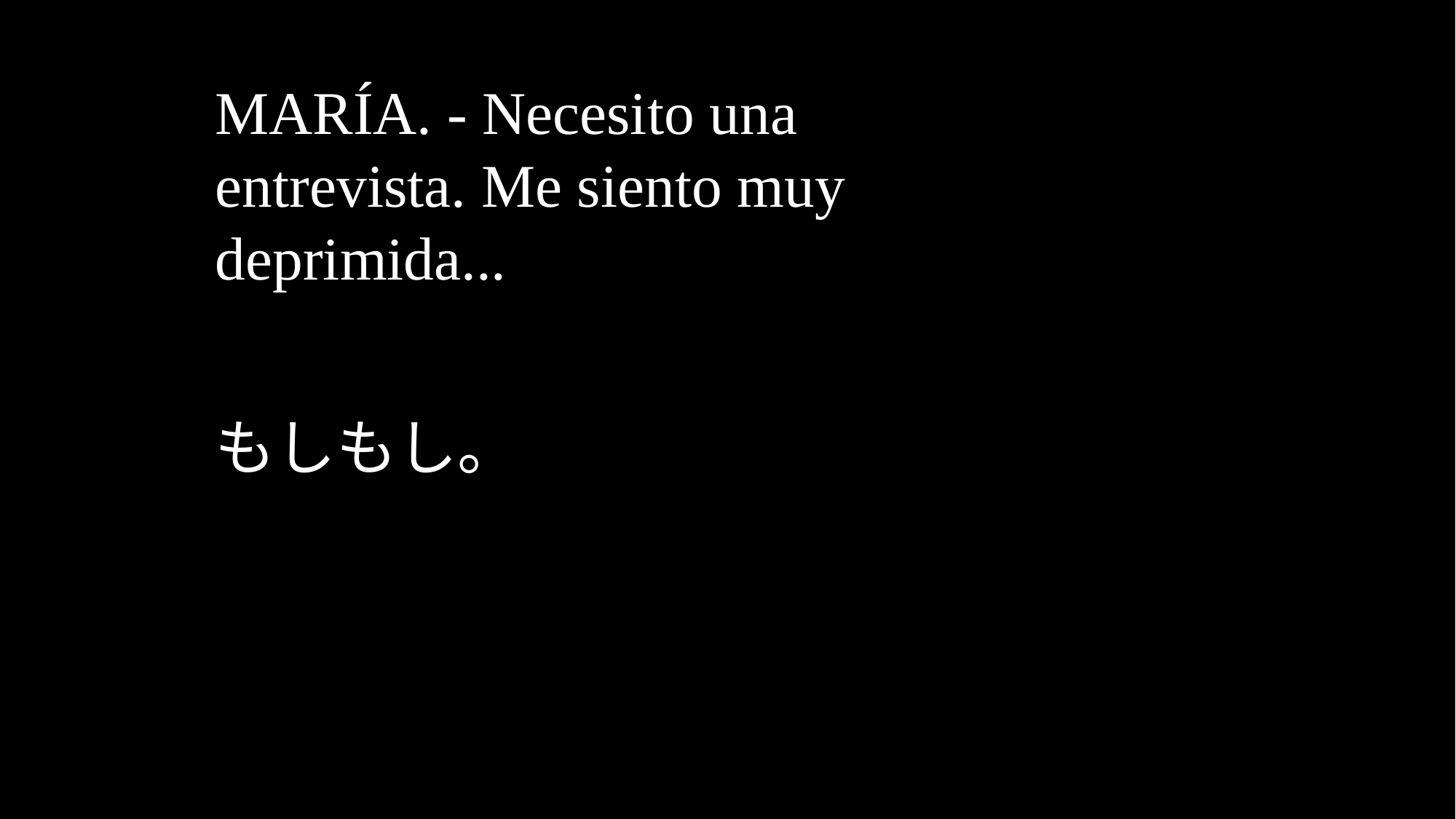

MARÍA. - Necesito una entrevista. Me siento muy deprimida...

もしもし。